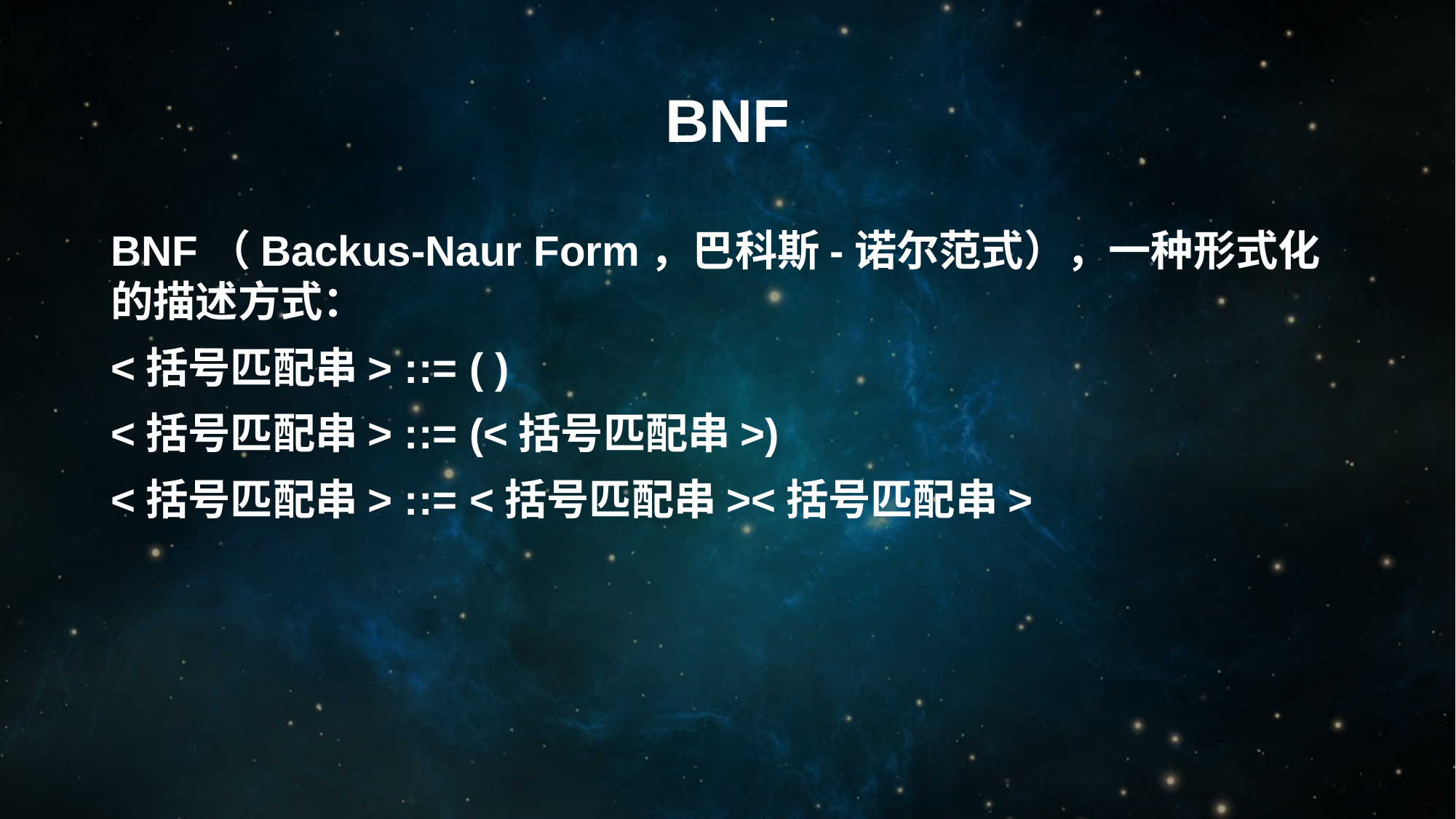

# BNF
BNF（Backus-Naur Form，巴科斯-诺尔范式），一种形式化的描述方式：
<括号匹配串> ::= ( )
<括号匹配串> ::= (<括号匹配串>)
<括号匹配串> ::= <括号匹配串><括号匹配串>